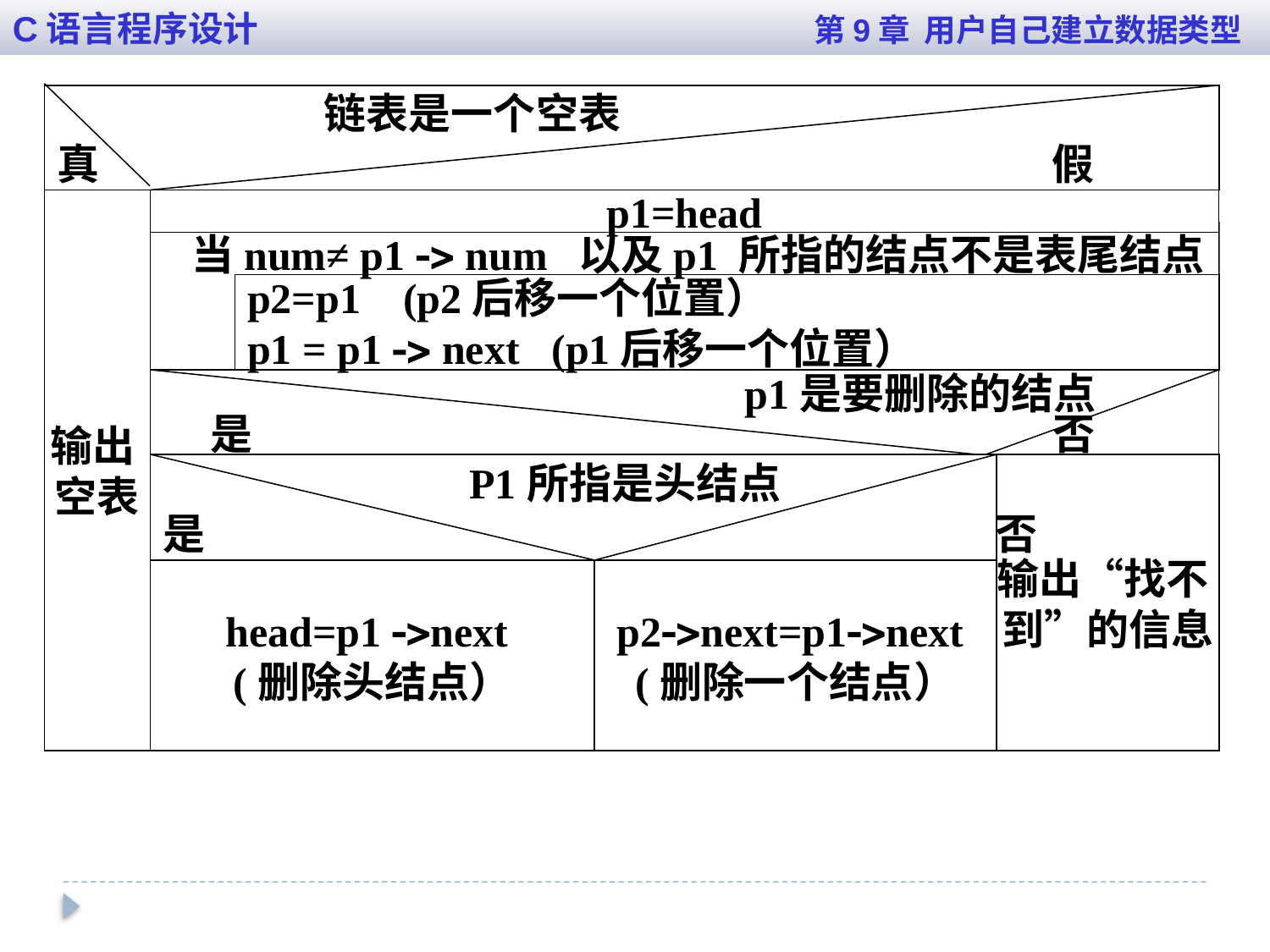

C语言程序设计                                                                     第9章  用户自己建立数据类型

                           链表是一个空表
真                                                                                                    假

输出
空表
p1=head

  当num≠ p1 −> num  以及p1 所指的结点不是表尾结点
p2=p1    (p2后移一个位置）
p1 = p1 −> next   (p1后移一个位置）
                                                       p1是要删除的结点
    是                                                                                    否

                             P1所指是头结点
是                                                                                   否

输出“找不
到”的信息
head=p1 −>next
(删除头结点）
p2−>next=p1−>next
(删除一个结点）